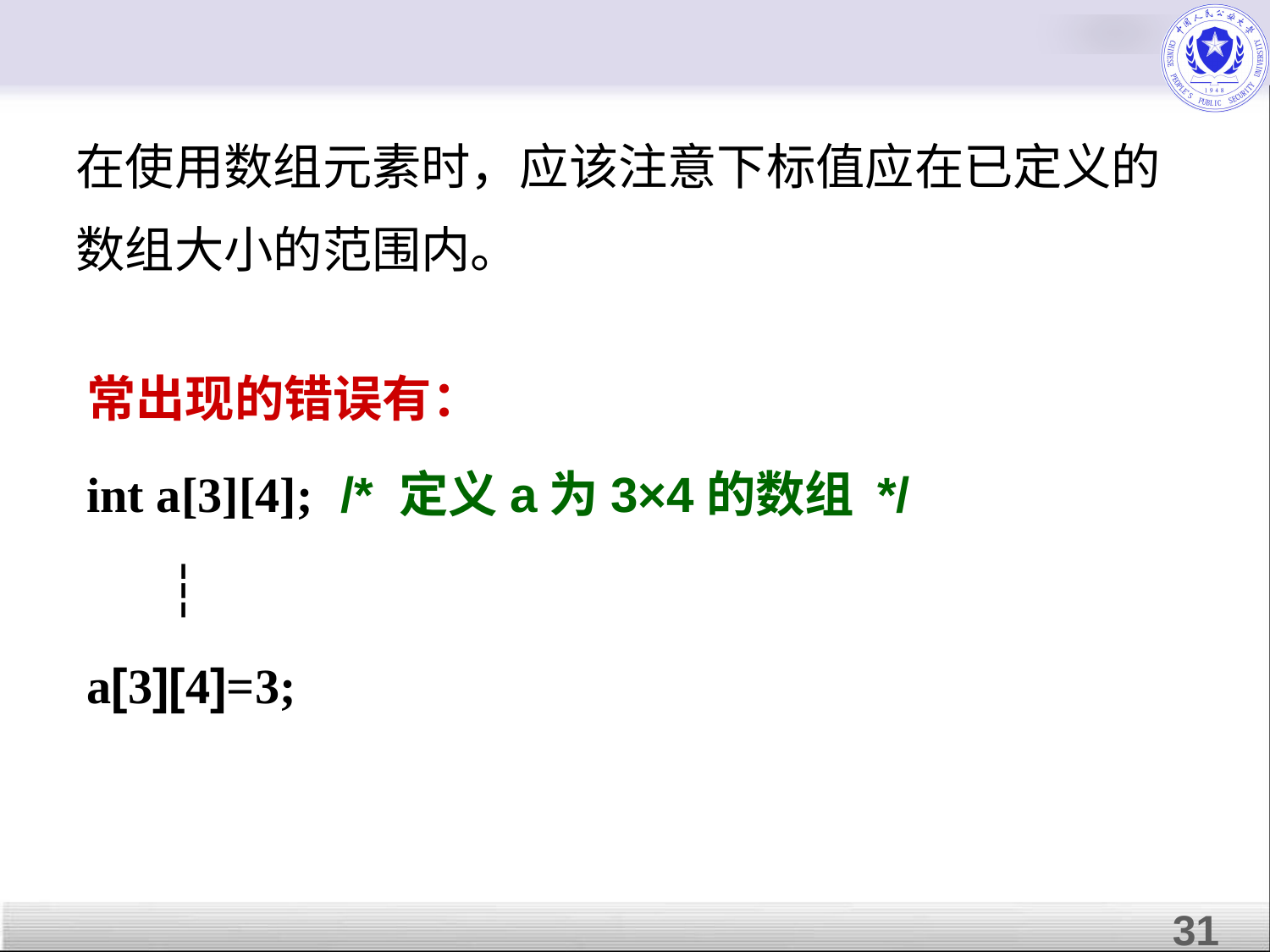

在使用数组元素时，应该注意下标值应在已定义的数组大小的范围内。
常出现的错误有：
int a[3][4];  /* 定义a为3×4的数组 */
      ┆
a[3][4]=3;